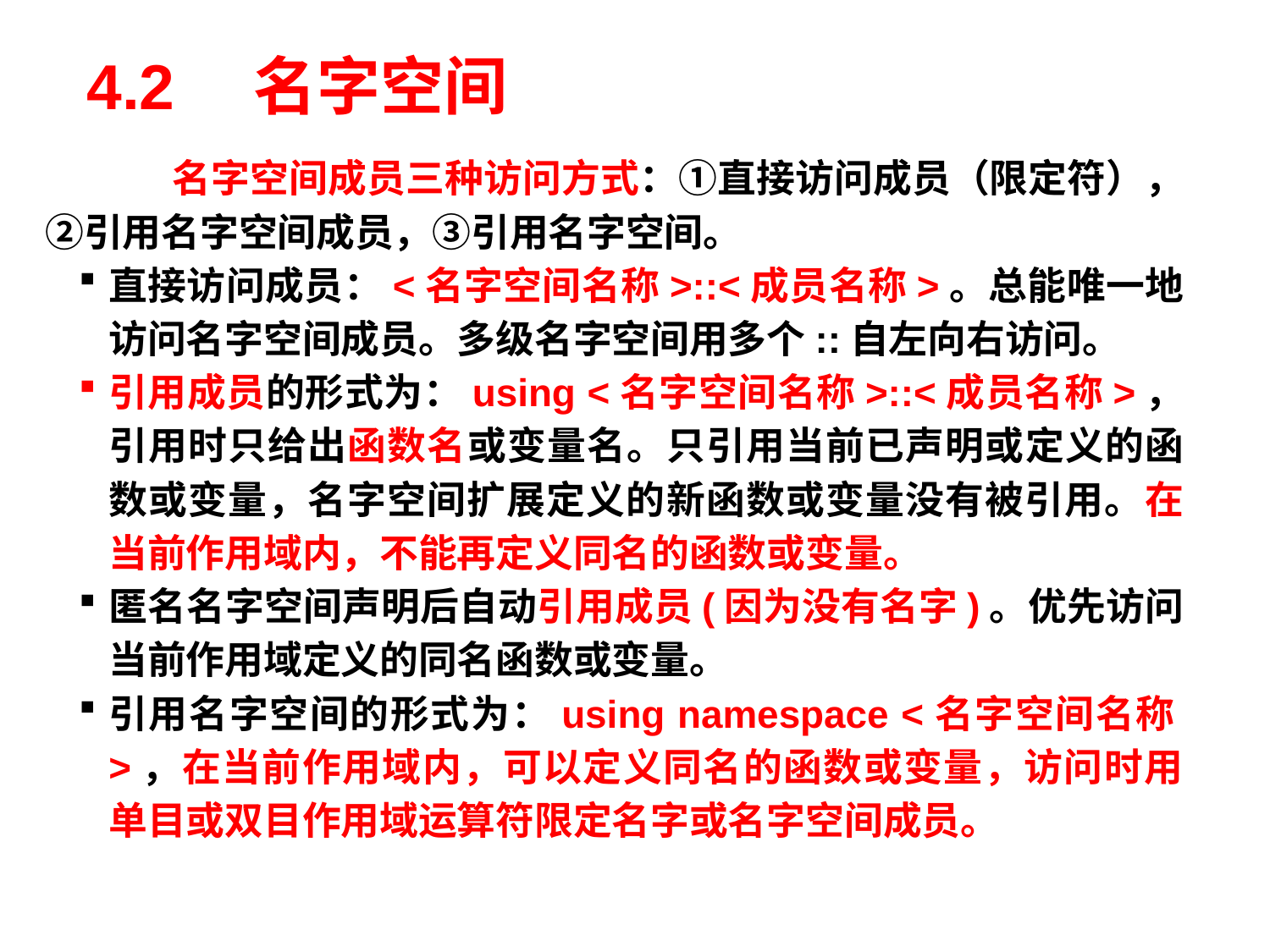

# 4.2　名字空间
	名字空间成员三种访问方式：①直接访问成员（限定符），②引用名字空间成员，③引用名字空间。
直接访问成员：<名字空间名称>::<成员名称>。总能唯一地访问名字空间成员。多级名字空间用多个::自左向右访问。
引用成员的形式为：using <名字空间名称>::<成员名称>，引用时只给出函数名或变量名。只引用当前已声明或定义的函数或变量，名字空间扩展定义的新函数或变量没有被引用。在当前作用域内，不能再定义同名的函数或变量。
匿名名字空间声明后自动引用成员(因为没有名字)。优先访问当前作用域定义的同名函数或变量。
引用名字空间的形式为：using namespace <名字空间名称>，在当前作用域内，可以定义同名的函数或变量，访问时用单目或双目作用域运算符限定名字或名字空间成员。